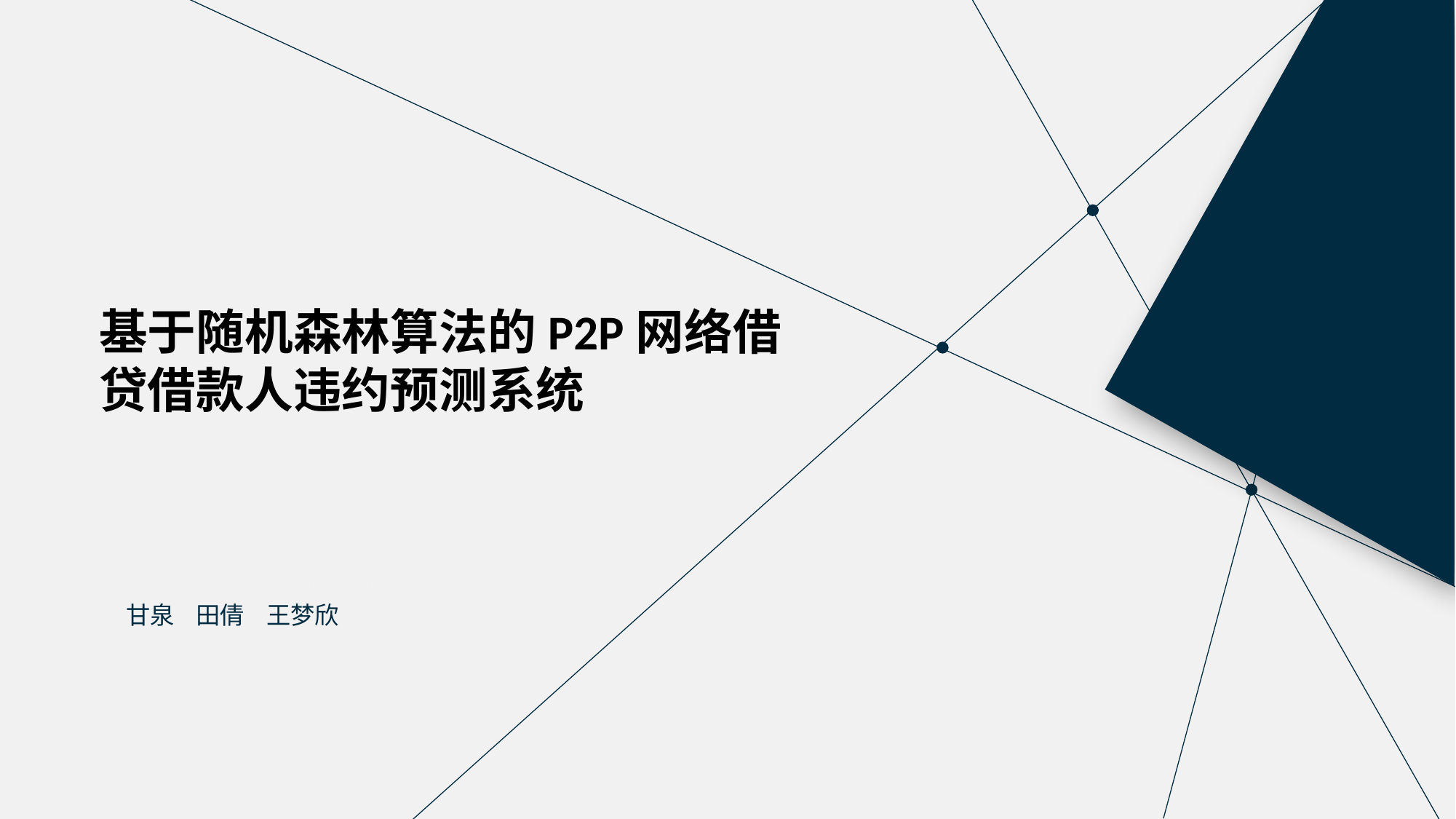

基于随机森林算法的P2P网络借贷借款人违约预测系统

Fresh business general template
Applicable to enterprise introduction, summary report, sales marketing, chart data
甘泉    田倩    王梦欣